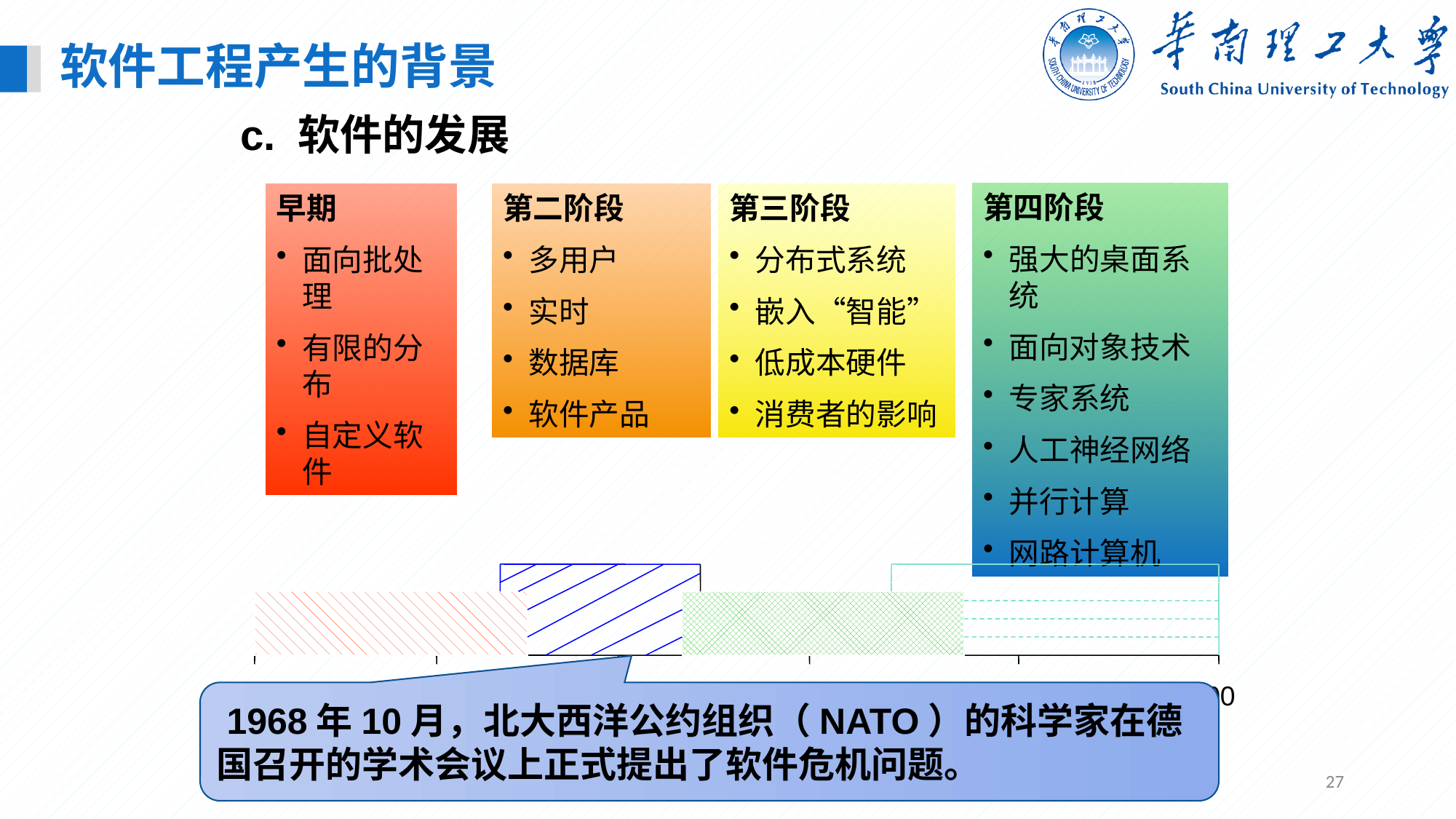

软件工程产生的背景
c. 软件的发展

第四阶段
强大的桌面系统
面向对象技术
专家系统
人工神经网络
并行计算
网路计算机
早期
面向批处理
有限的分布
自定义软件
第二阶段
多用户
实时
数据库
软件产品
第三阶段
分布式系统
嵌入“智能”
低成本硬件
消费者的影响

1950
1960
1970
1980
1990
2000
 1968年10月，北大西洋公约组织（NATO）的科学家在德国召开的学术会议上正式提出了软件危机问题。
27